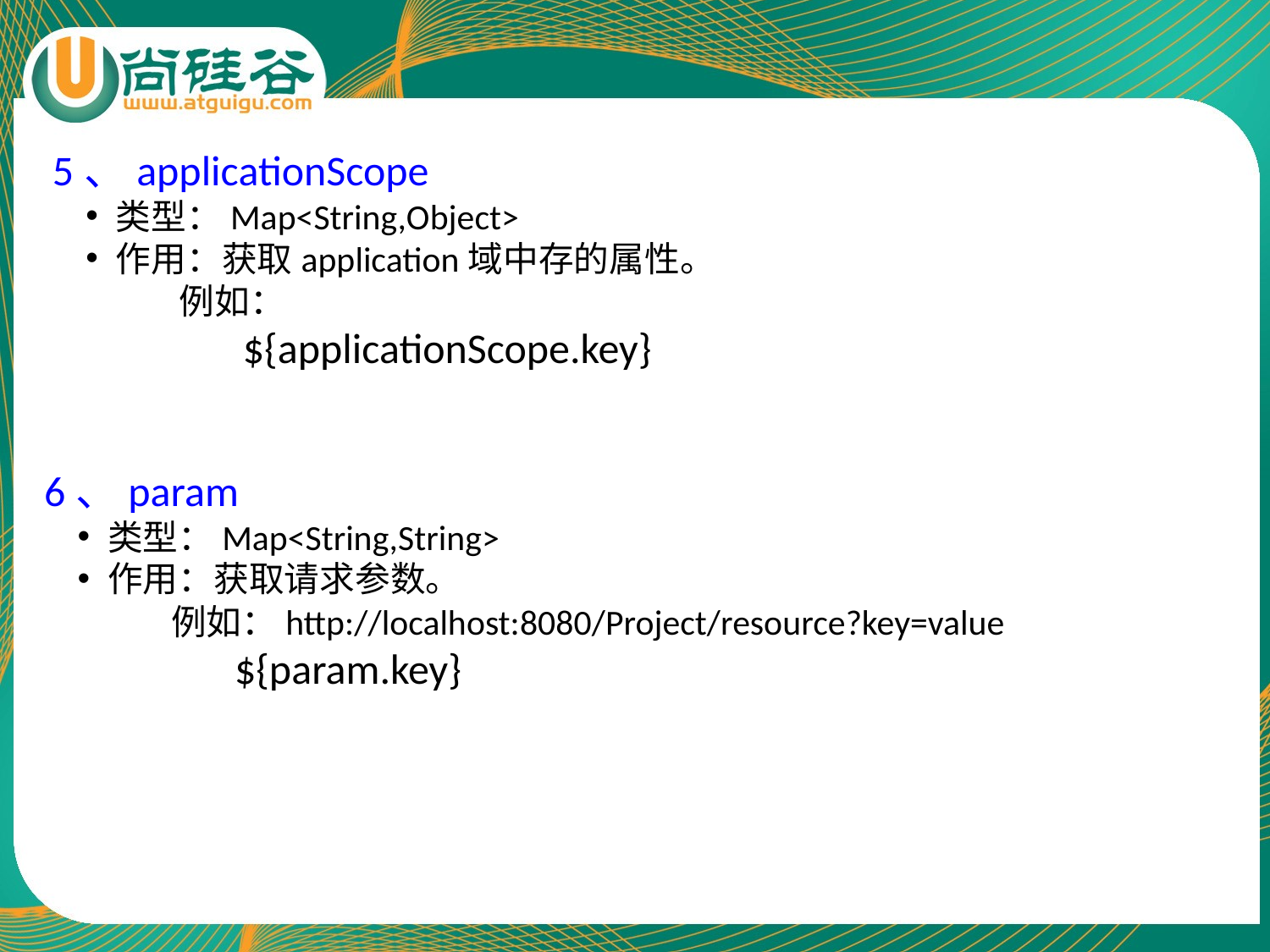

5、applicationScope
类型：Map<String,Object>
作用：获取application域中存的属性。
例如：
	${applicationScope.key}

6、param
类型：Map<String,String>
作用：获取请求参数。
例如：http://localhost:8080/Project/resource?key=value
	${param.key}